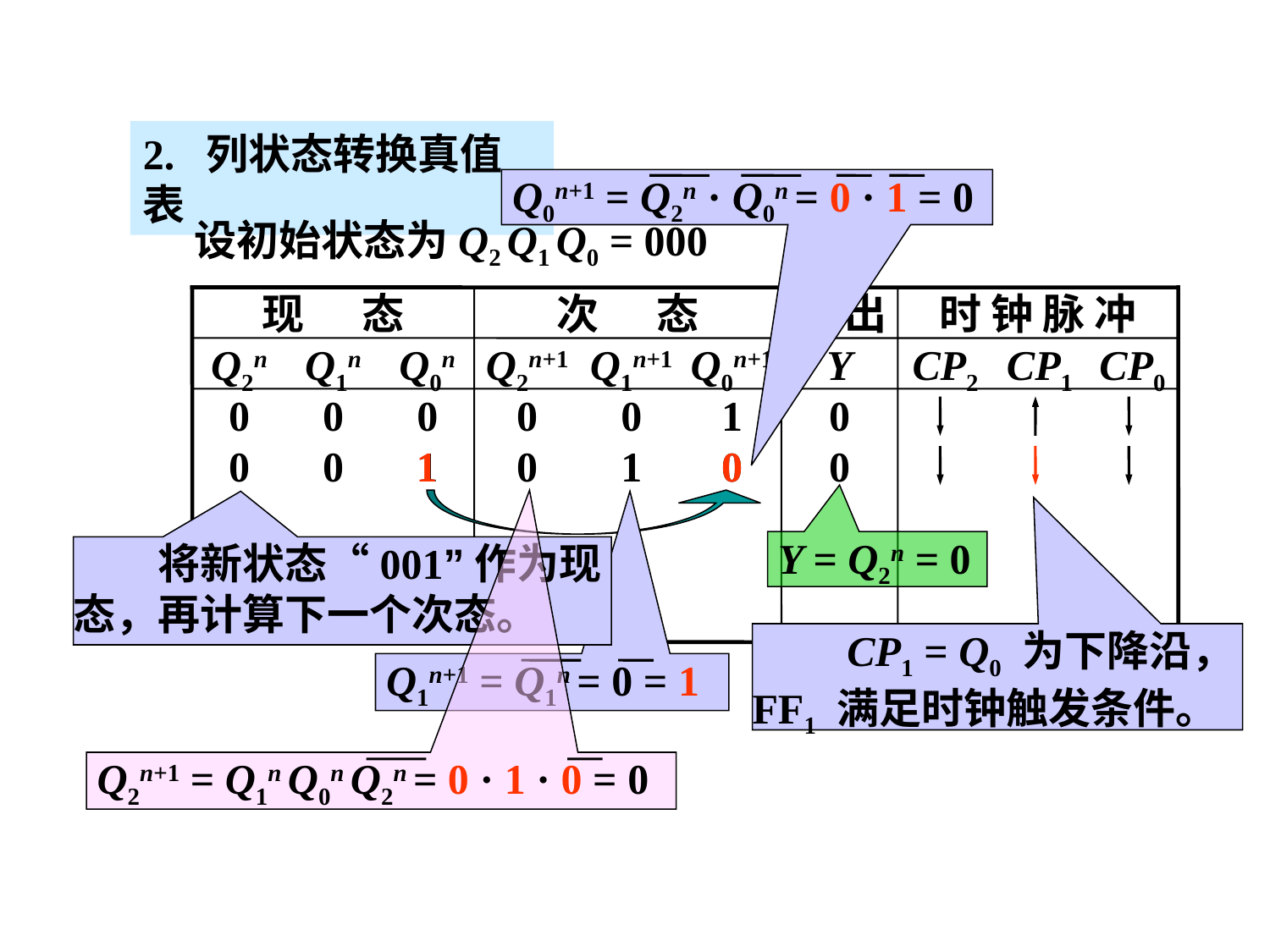

2.  列状态转换真值表
设初始状态为Q2 Q1 Q0 = 000

现      态

次      态

输 出

时 钟 脉 冲

Q2n
Q1n
Q0n
Q2n+1
Q1n+1
Q0n+1
Y
CP2
CP1
CP0
0

0
0
0
0
1
0

 Q0n+1 = Q2n · Q0n = 0 · 1 = 0

0
0
1
1
0
1
0
0
0

 Y = Q2n = 0
　　将新状态“001”作为现态，再计算下一个次态。
　　CP1 = Q0 为下降沿，FF1 满足时钟触发条件。
 Q1n+1 = Q1n = 0 = 1

 Q2n+1 = Q1n Q0n Q2n = 0 · 1 · 0 = 0